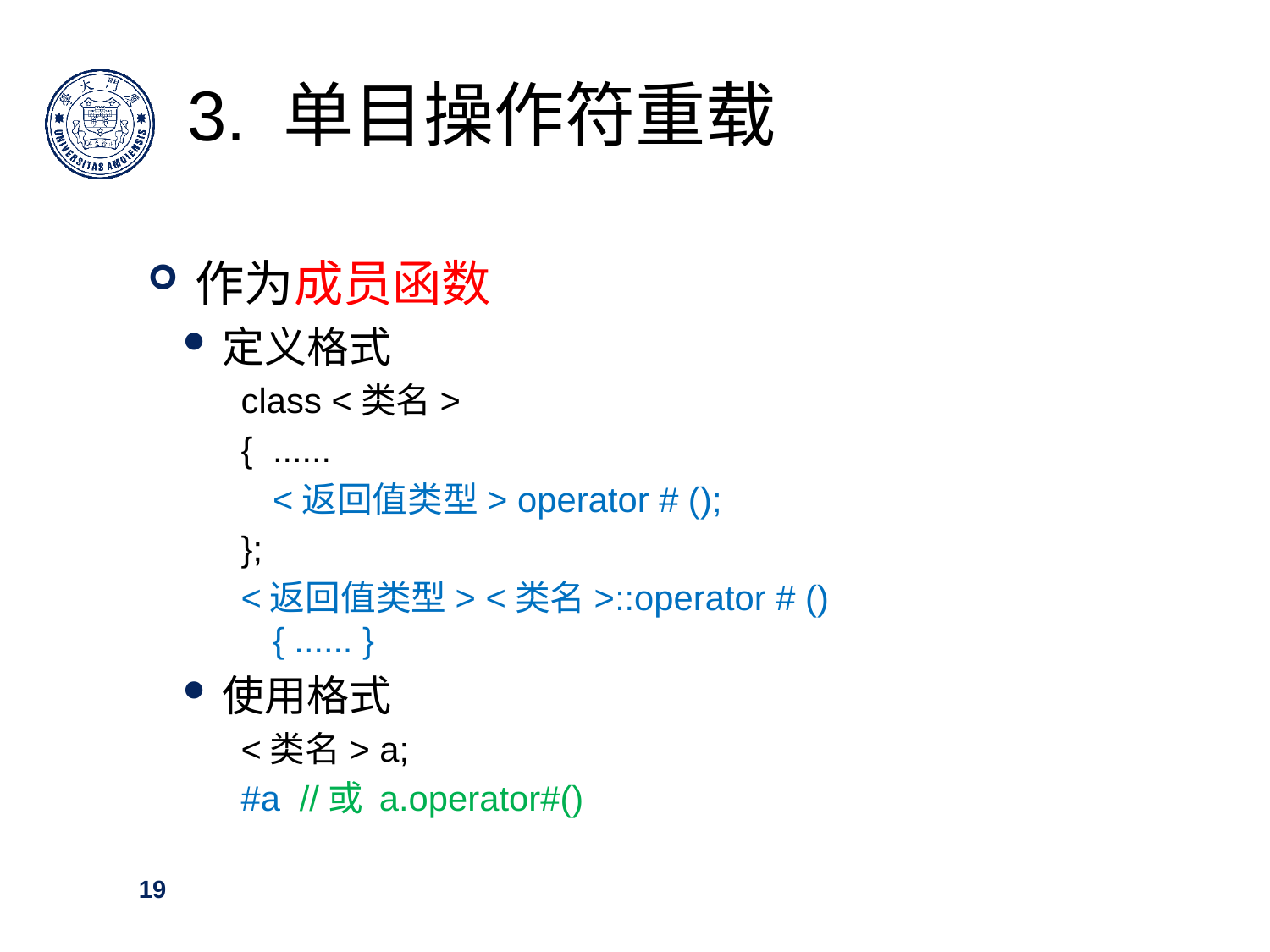

3. 单目操作符重载
作为成员函数
定义格式
class <类名>
{	......
	<返回值类型> operator # ();
};
<返回值类型> <类名>::operator # () { ...... }
使用格式
<类名> a;
#a  //或 a.operator#()
19